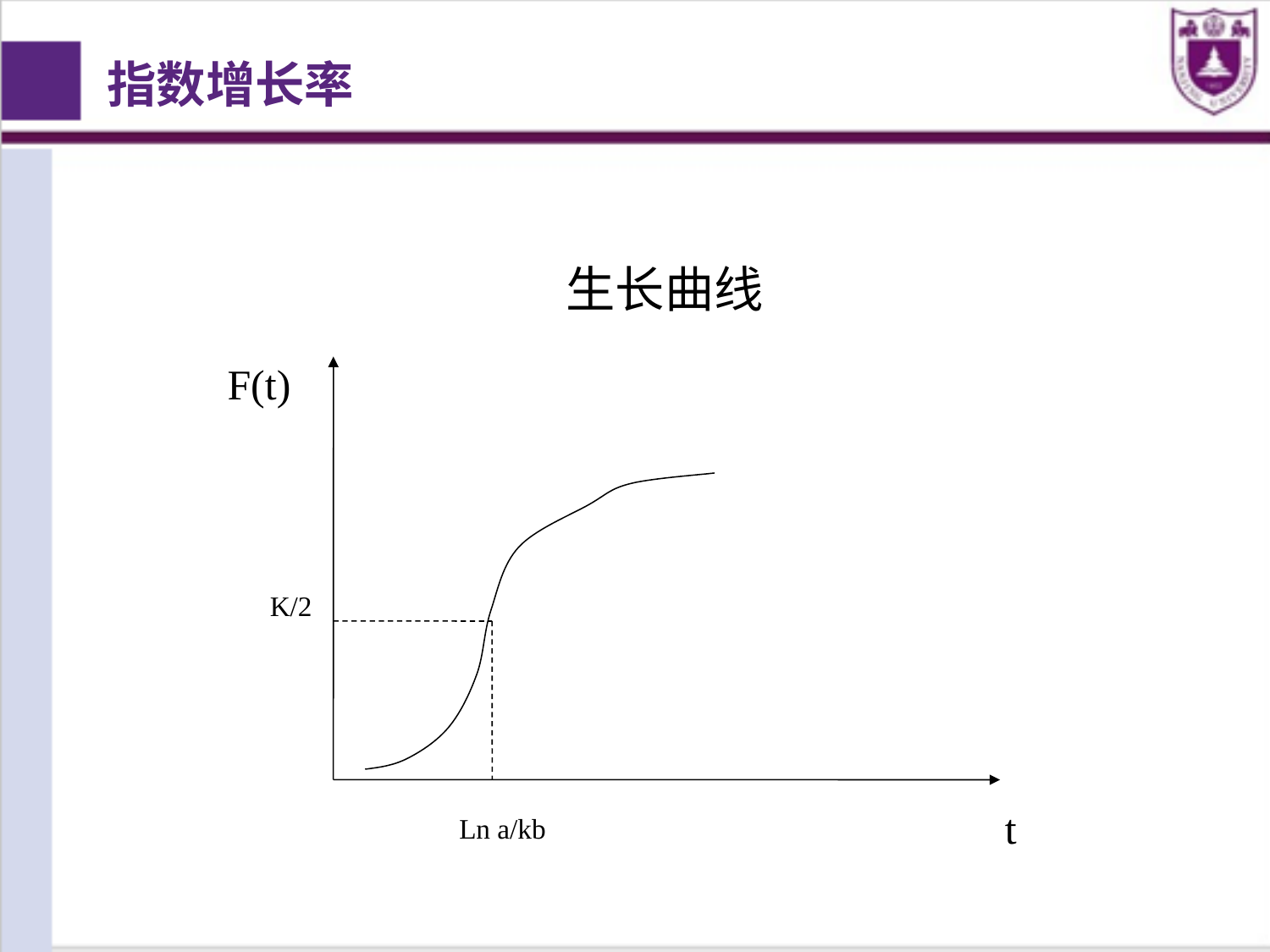

指数增长率
# 生长曲线
F(t)

K/2

Ln a/kb
t